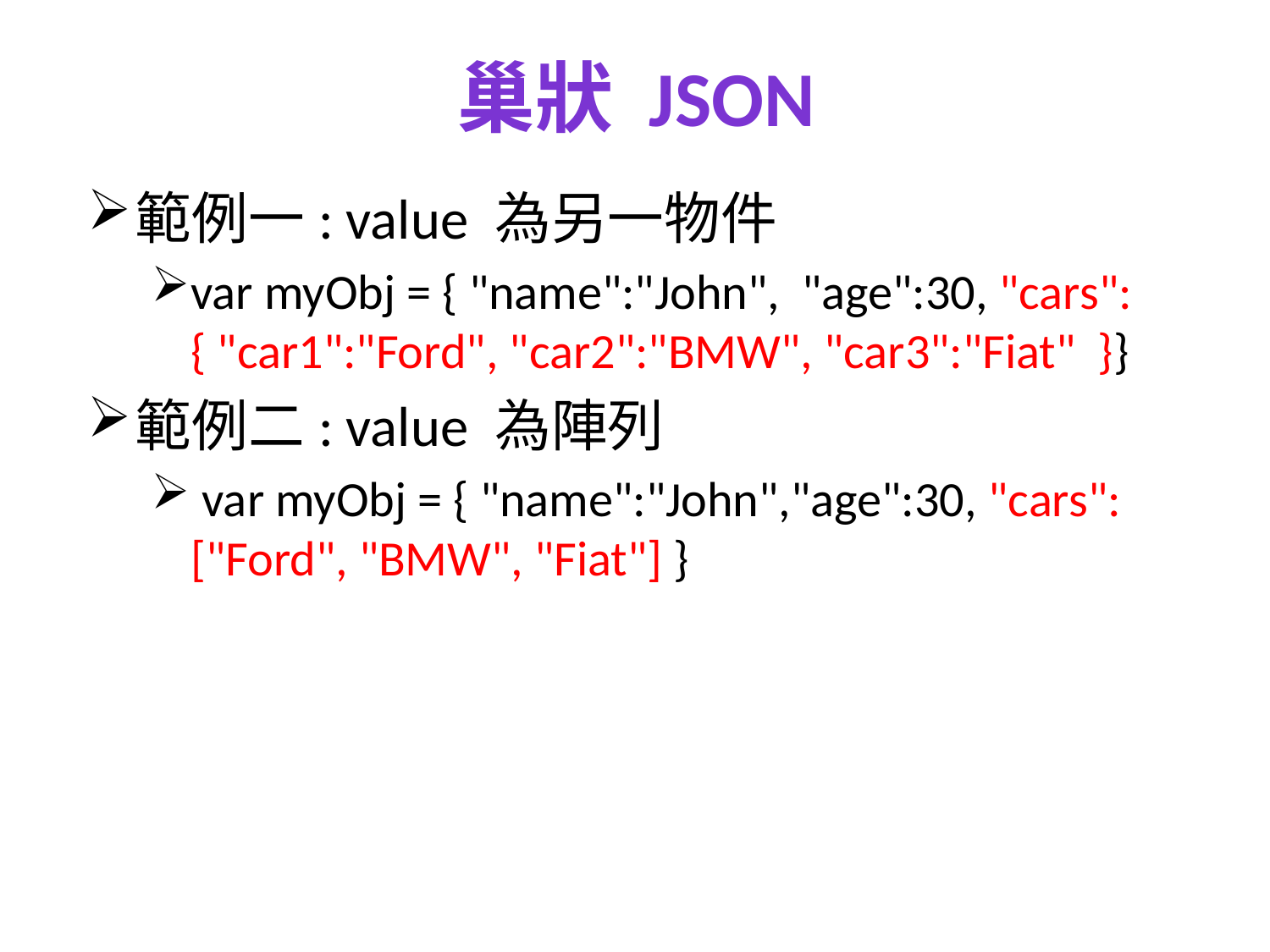

# 巢狀 JSON
範例一: value 為另一物件
var myObj = { "name":"John",  "age":30, "cars": { "car1":"Ford", "car2":"BMW", "car3":"Fiat"  }}
範例二: value 為陣列
 var myObj = { "name":"John","age":30, "cars": ["Ford", "BMW", "Fiat"] }